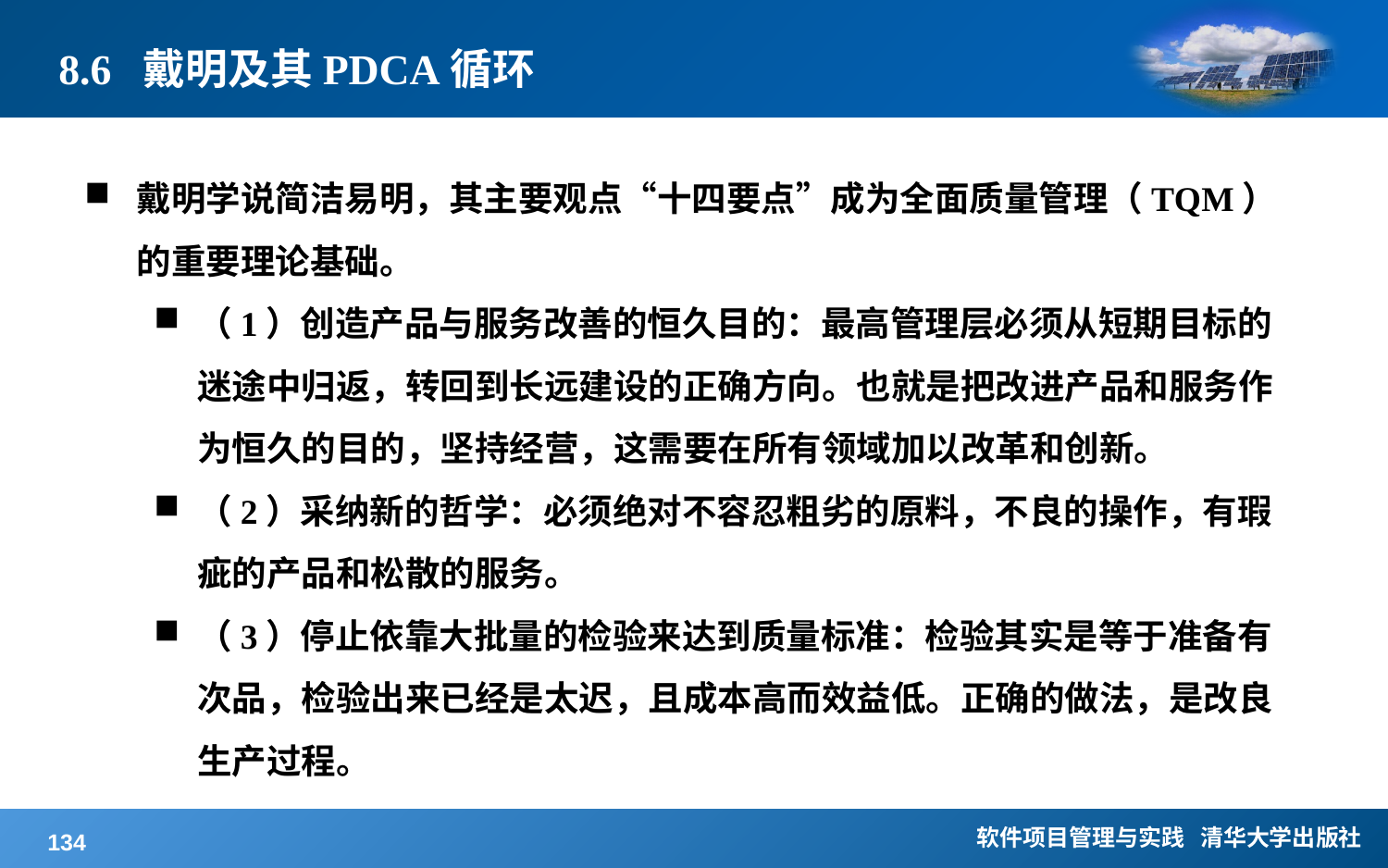

# 8.6  戴明及其PDCA循环
戴明学说简洁易明，其主要观点“十四要点”成为全面质量管理（TQM）的重要理论基础。
（1）创造产品与服务改善的恒久目的：最高管理层必须从短期目标的迷途中归返，转回到长远建设的正确方向。也就是把改进产品和服务作为恒久的目的，坚持经营，这需要在所有领域加以改革和创新。
（2）采纳新的哲学：必须绝对不容忍粗劣的原料，不良的操作，有瑕疵的产品和松散的服务。
（3）停止依靠大批量的检验来达到质量标准：检验其实是等于准备有次品，检验出来已经是太迟，且成本高而效益低。正确的做法，是改良生产过程。